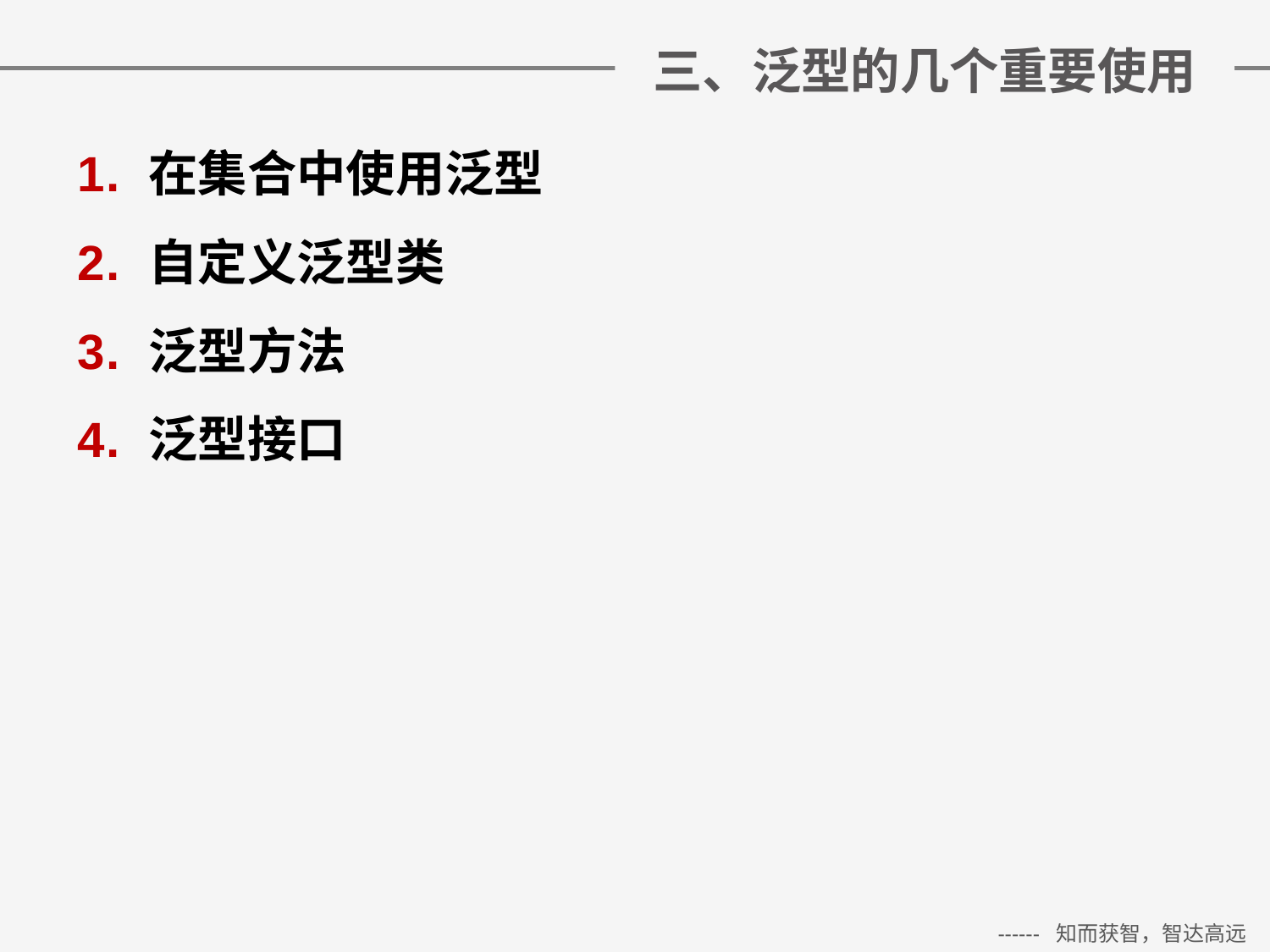

# 三、泛型的几个重要使用
在集合中使用泛型
自定义泛型类
泛型方法
泛型接口